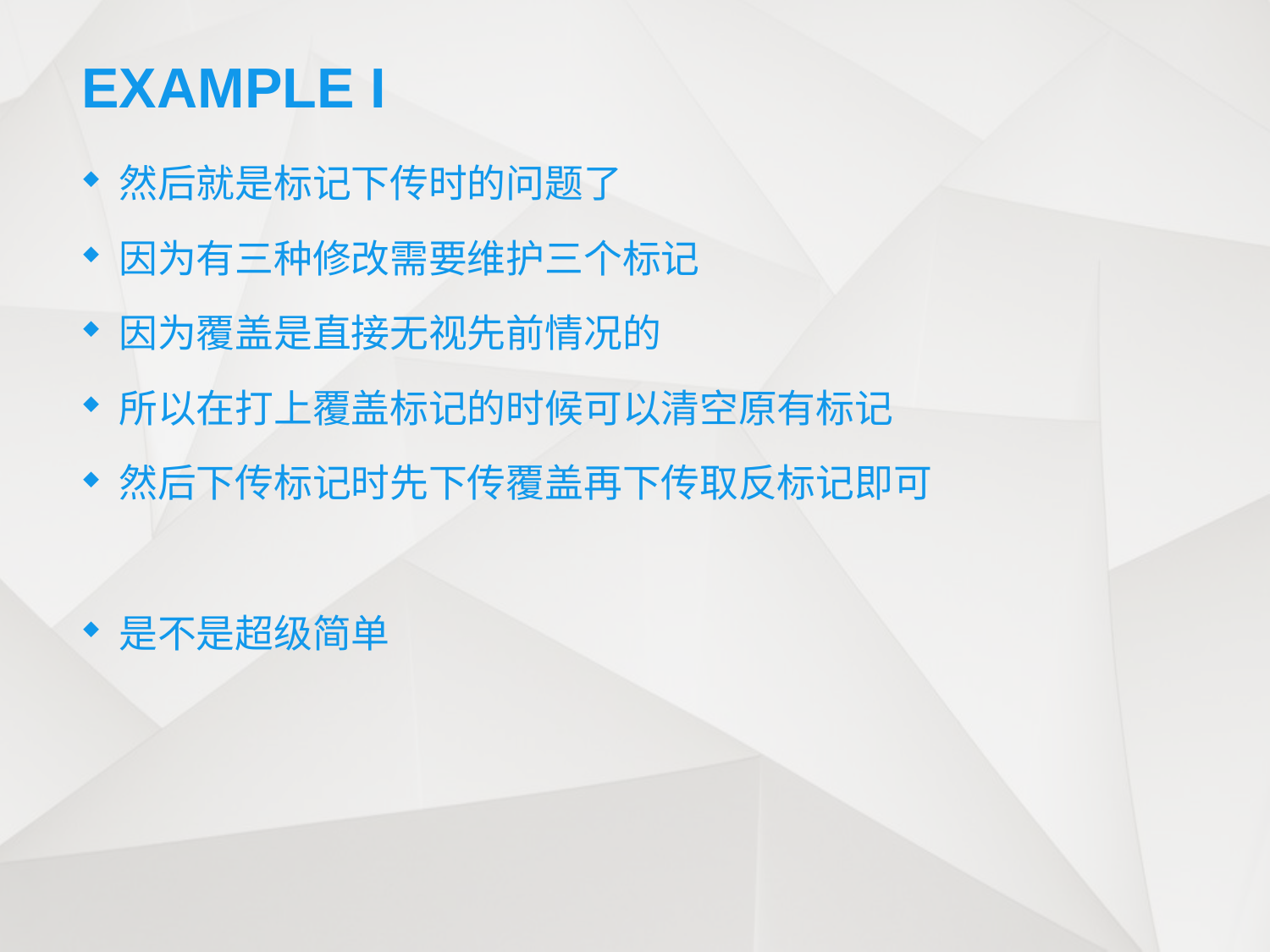

# EXAMPLE I
然后就是标记下传时的问题了
因为有三种修改需要维护三个标记
因为覆盖是直接无视先前情况的
所以在打上覆盖标记的时候可以清空原有标记
然后下传标记时先下传覆盖再下传取反标记即可

是不是超级简单